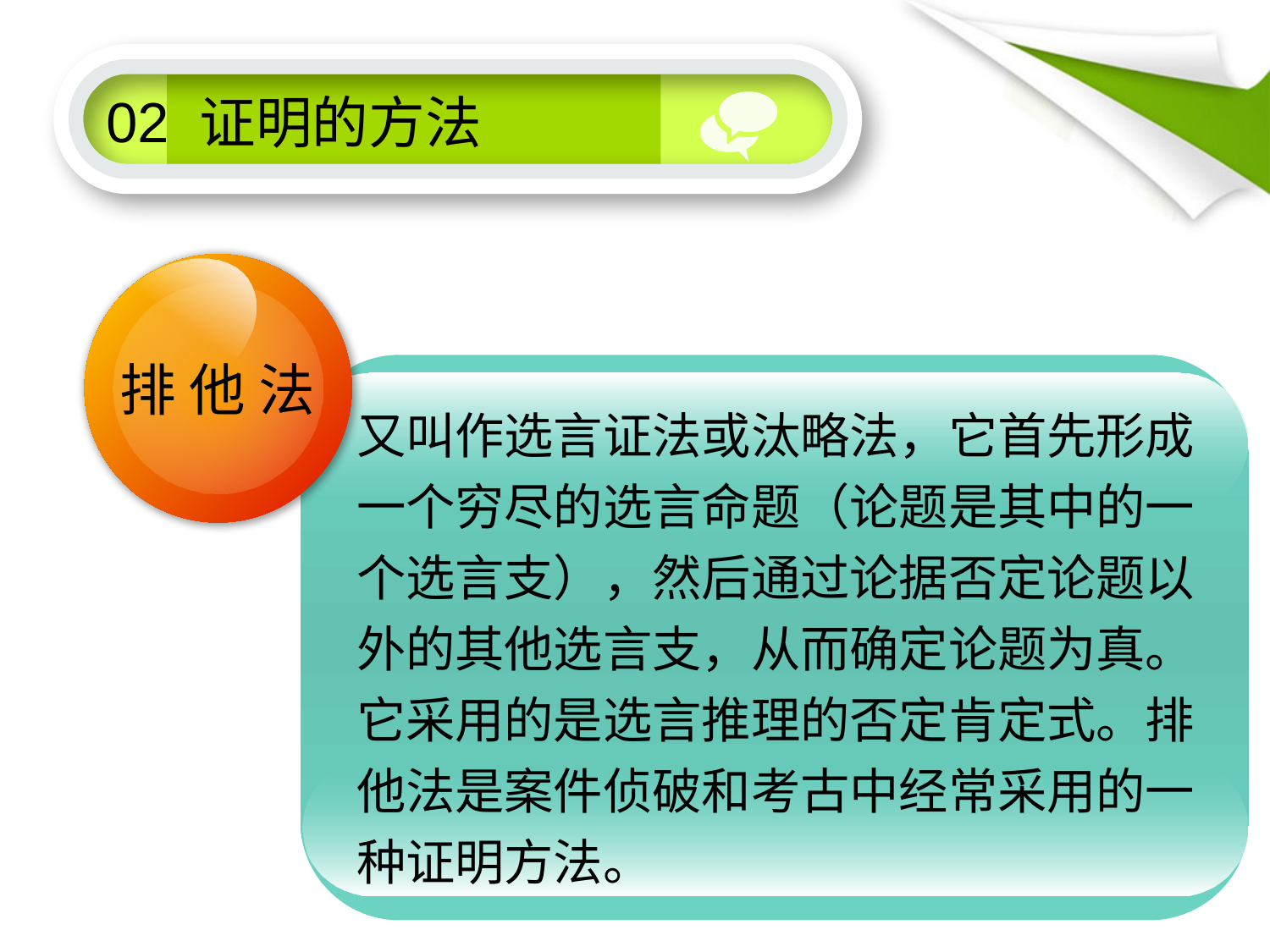

02
证明的方法

A  —  B
B  —  A
排 他 法

又叫作选言证法或汰略法，它首先形成一个穷尽的选言命题（论题是其中的一个选言支），然后通过论据否定论题以外的其他选言支，从而确定论题为真。它采用的是选言推理的否定肯定式。排他法是案件侦破和考古中经常采用的一种证明方法。